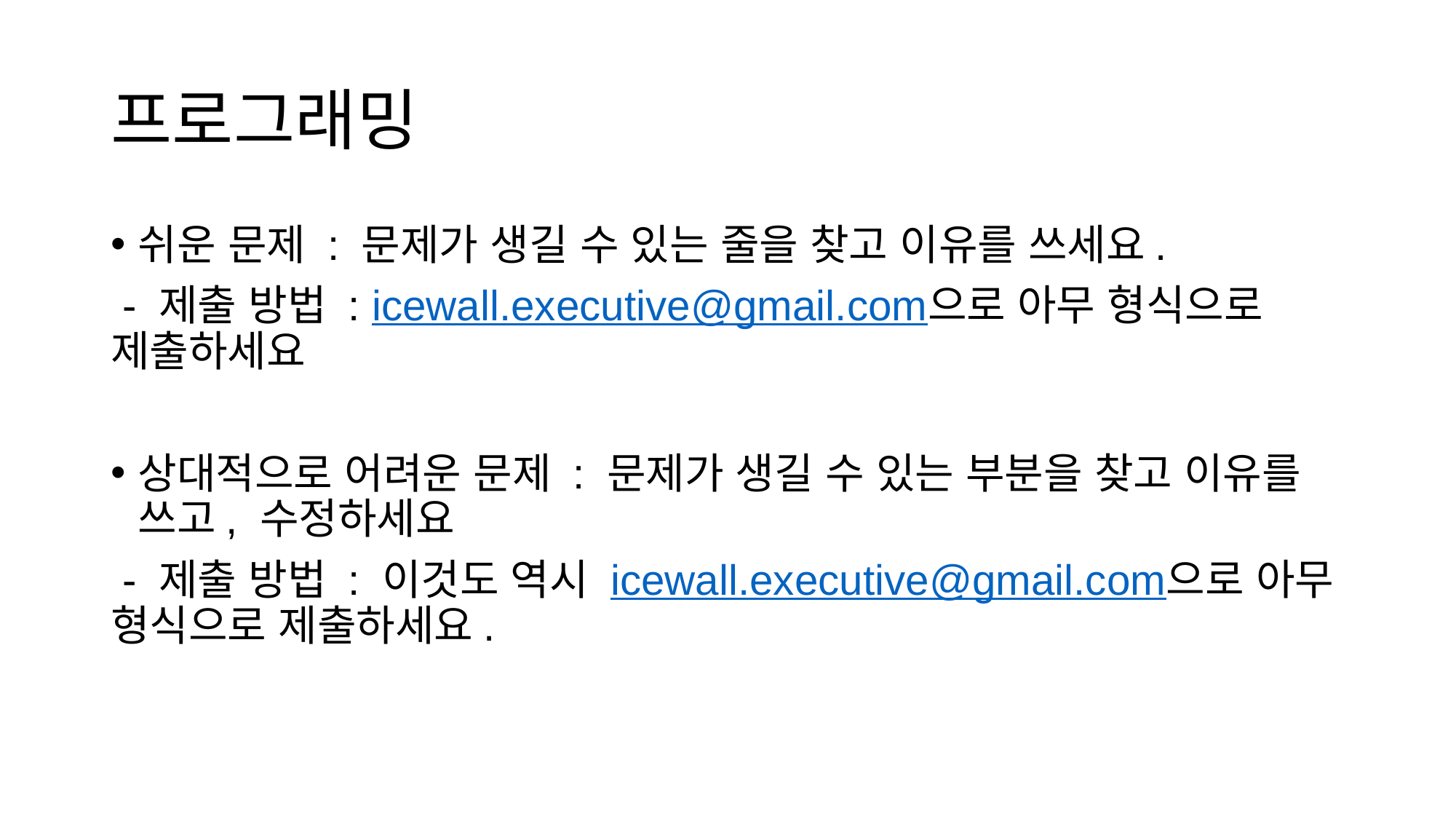

# 프로그래밍
쉬운 문제 : 문제가 생길 수 있는 줄을 찾고 이유를 쓰세요.
 - 제출 방법 : icewall.executive@gmail.com으로 아무 형식으로 제출하세요

상대적으로 어려운 문제 : 문제가 생길 수 있는 부분을 찾고 이유를 쓰고, 수정하세요
 - 제출 방법 : 이것도 역시 icewall.executive@gmail.com으로 아무 형식으로 제출하세요.